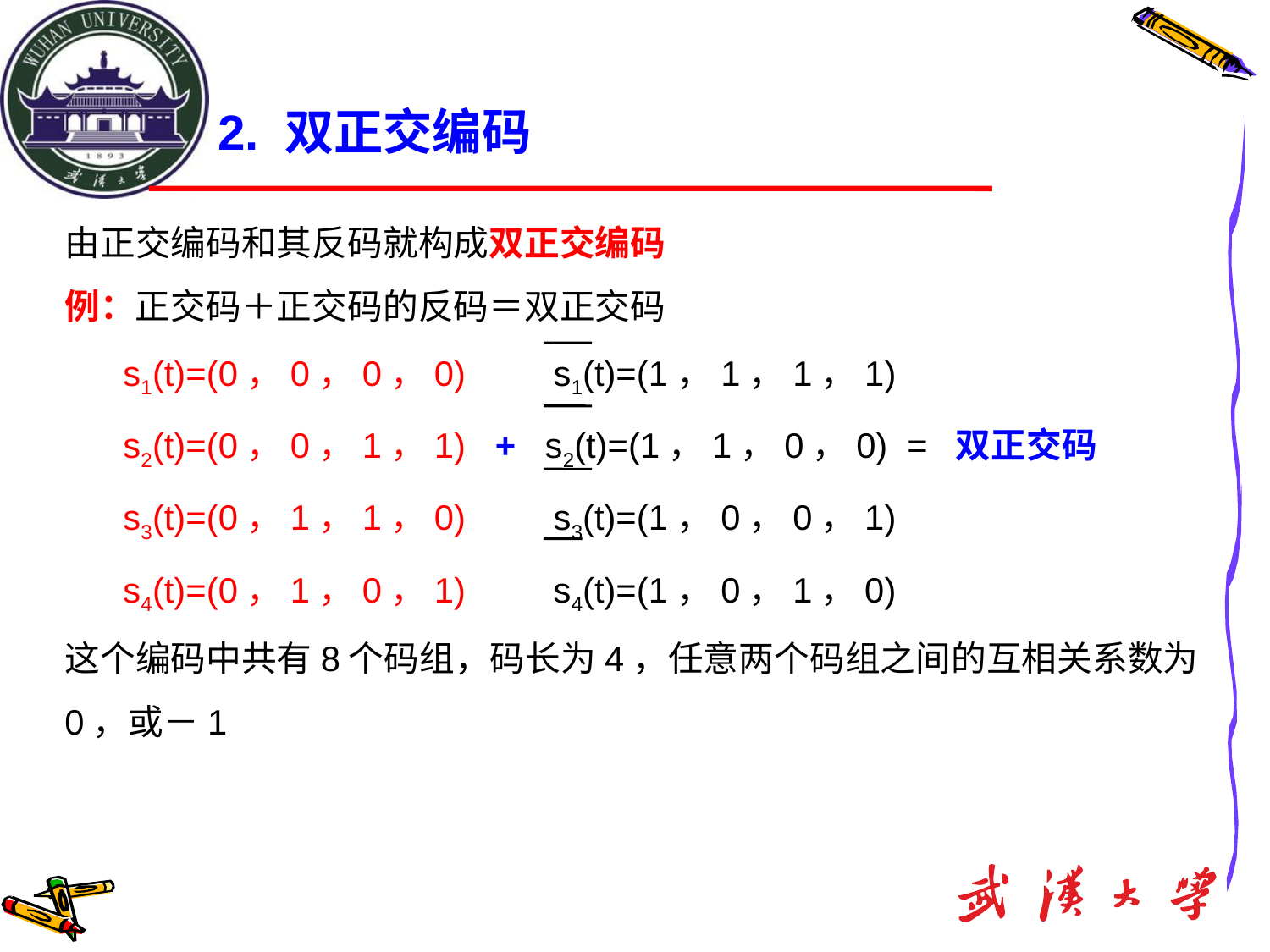

# 2. 双正交编码
由正交编码和其反码就构成双正交编码
例：正交码＋正交码的反码＝双正交码
      s1(t)=(0，0，0，0)         s1(t)=(1，1，1，1)
      s2(t)=(0，0，1，1)   +   s2(t)=(1，1，0，0)  =  双正交码
      s3(t)=(0，1，1，0)         s3(t)=(1，0，0，1)
      s4(t)=(0，1，0，1)         s4(t)=(1，0，1，0)
这个编码中共有8个码组，码长为4，任意两个码组之间的互相关系数为0，或－1